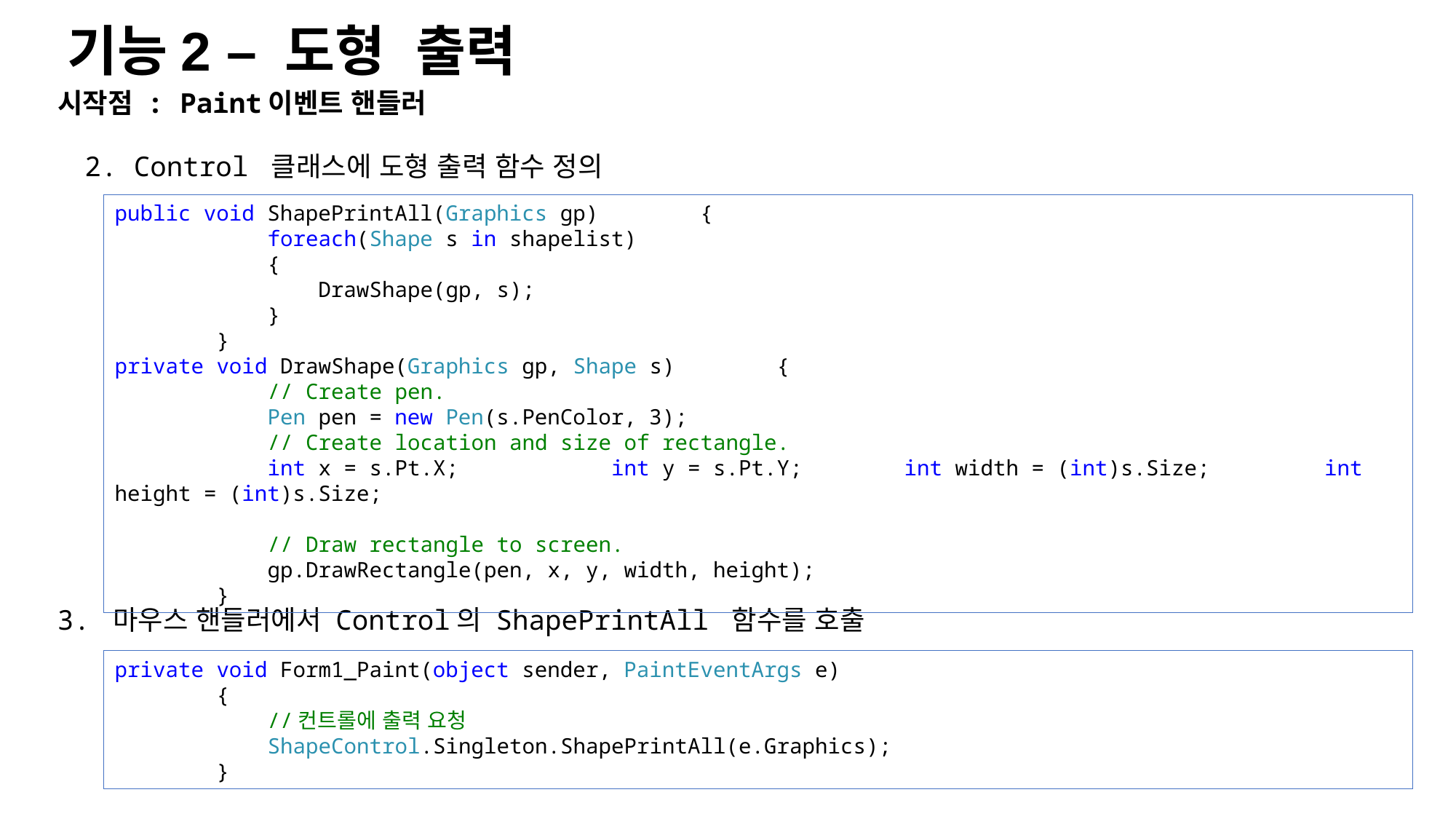

기능2 – 도형  출력
시작점 : Paint이벤트 핸들러
2. Control 클래스에 도형 출력 함수 정의

public void ShapePrintAll(Graphics gp)        {
            foreach(Shape s in shapelist)
            {
                DrawShape(gp, s);
            }
        }
private void DrawShape(Graphics gp, Shape s)        {
            // Create pen.
            Pen pen = new Pen(s.PenColor, 3);
            // Create location and size of rectangle.
            int x = s.Pt.X;            int y = s.Pt.Y;        int width = (int)s.Size;         int height = (int)s.Size;

            // Draw rectangle to screen.
            gp.DrawRectangle(pen, x, y, width, height);
        }
3. 마우스 핸들러에서 Control의 ShapePrintAll 함수를 호출

private void Form1_Paint(object sender, PaintEventArgs e)
        {
            //컨트롤에 출력 요청
            ShapeControl.Singleton.ShapePrintAll(e.Graphics);
        }